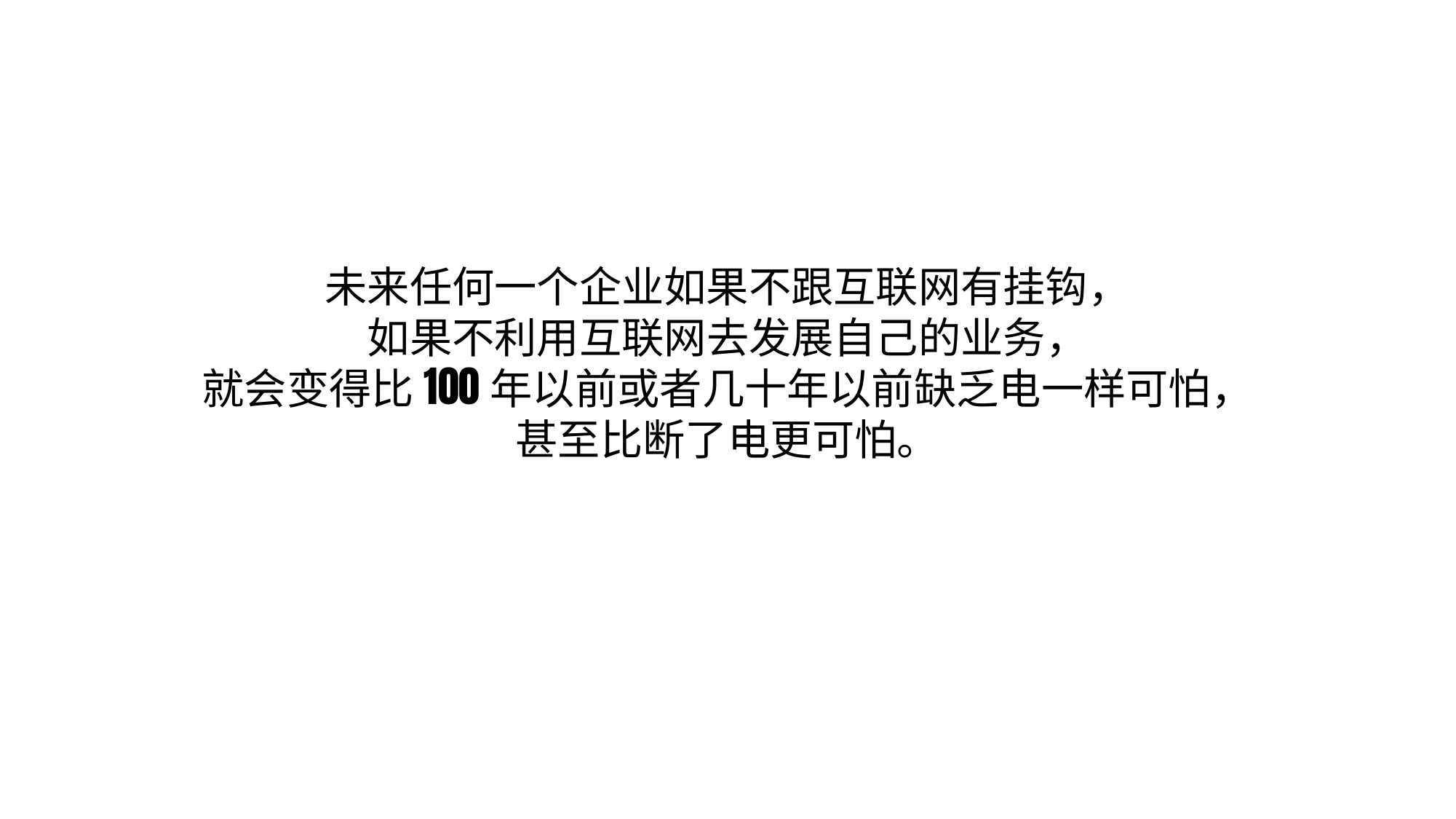

未来任何一个企业如果不跟互联网有挂钩，
如果不利用互联网去发展自己的业务，
就会变得比100年以前或者几十年以前缺乏电一样可怕，
甚至比断了电更可怕。